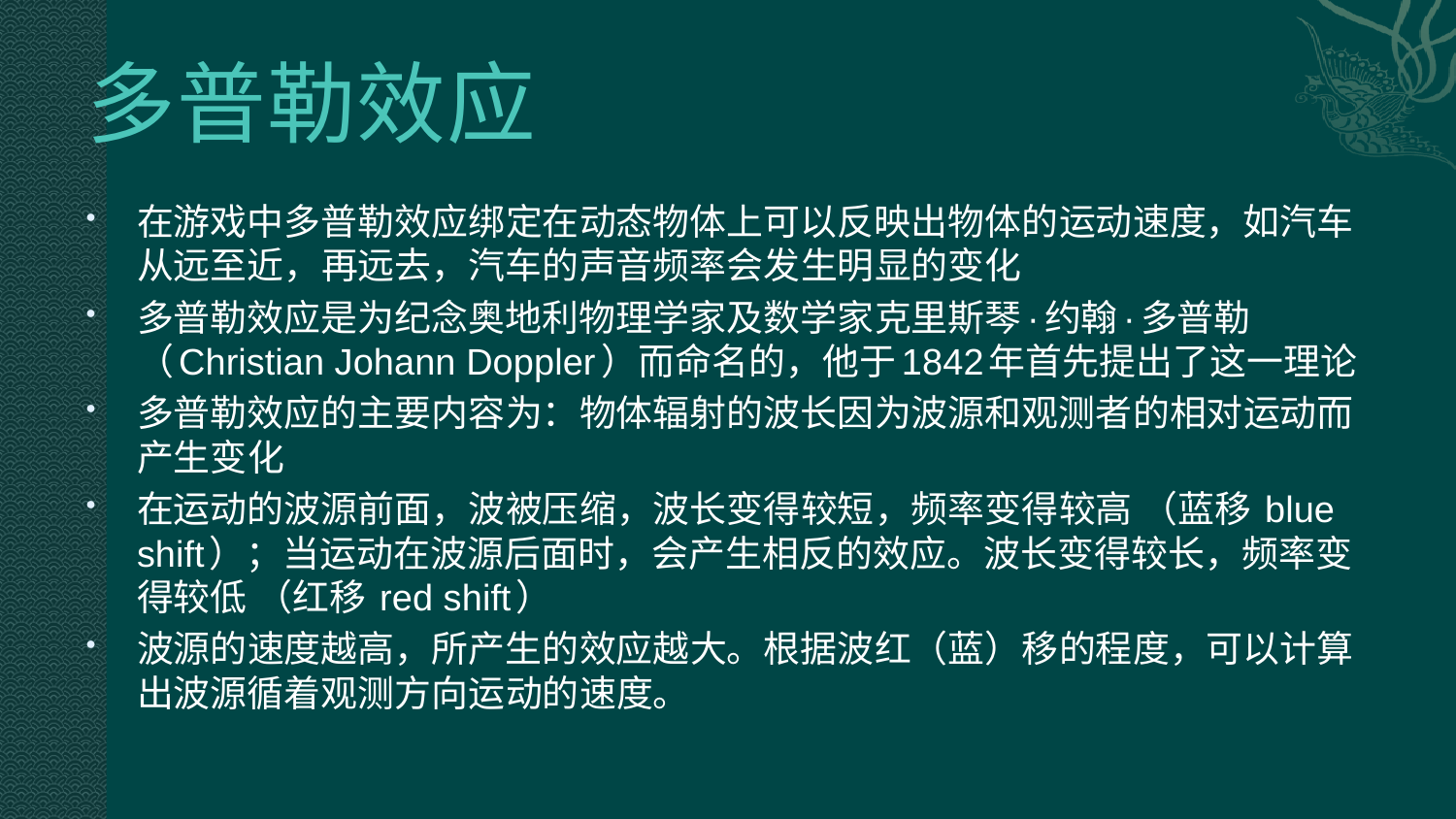

# 多普勒效应
在游戏中多普勒效应绑定在动态物体上可以反映出物体的运动速度，如汽车从远至近，再远去，汽车的声音频率会发生明显的变化
多普勒效应是为纪念奥地利物理学家及数学家克里斯琴·约翰·多普勒（Christian Johann Doppler）而命名的，他于1842年首先提出了这一理论
多普勒效应的主要内容为：物体辐射的波长因为波源和观测者的相对运动而产生变化
在运动的波源前面，波被压缩，波长变得较短，频率变得较高 （蓝移 blue shift）；当运动在波源后面时，会产生相反的效应。波长变得较长，频率变得较低 （红移 red shift）
波源的速度越高，所产生的效应越大。根据波红（蓝）移的程度，可以计算出波源循着观测方向运动的速度。